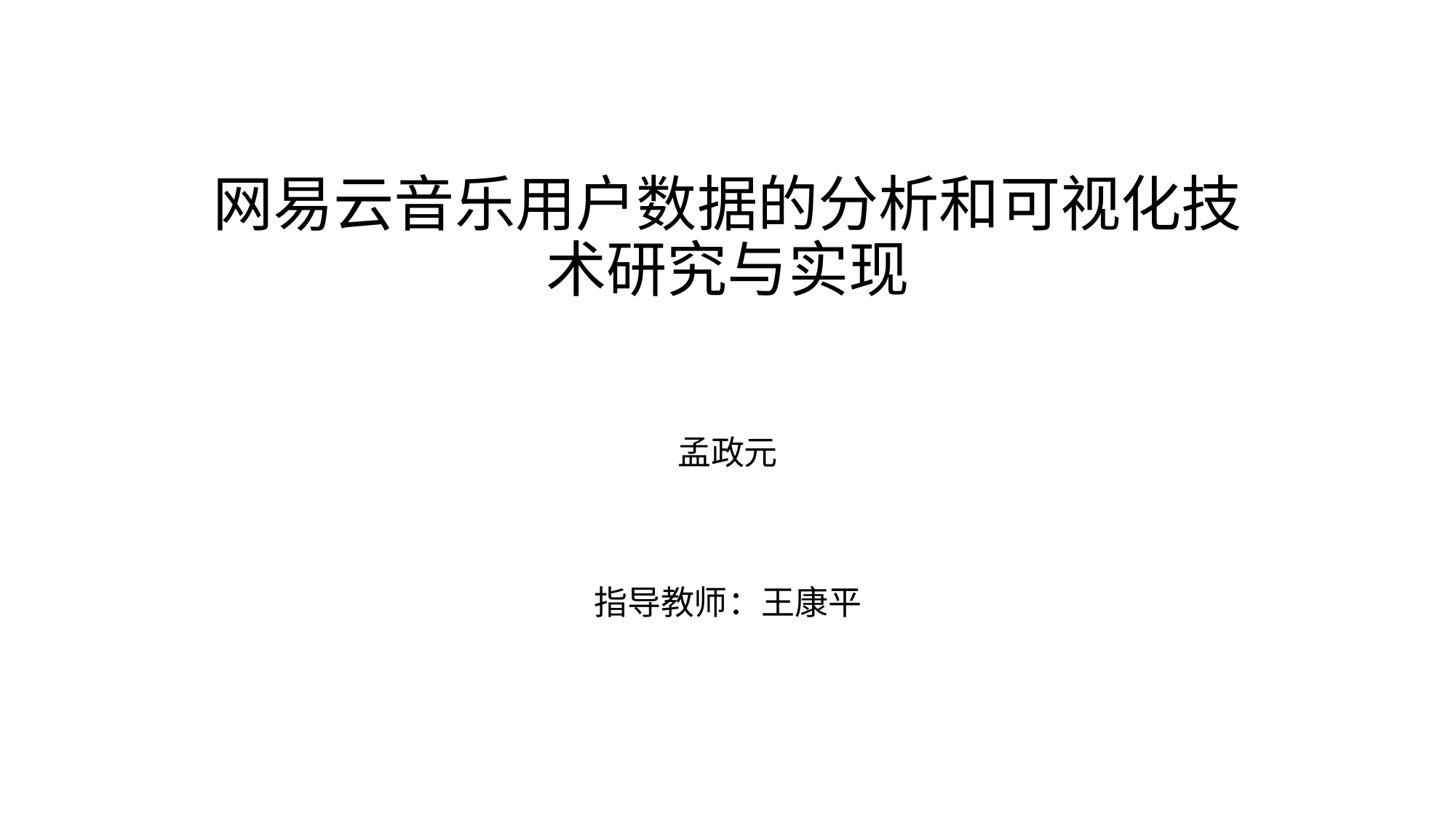

# 网易云音乐用户数据的分析和可视化技术研究与实现
孟政元

指导教师：王康平